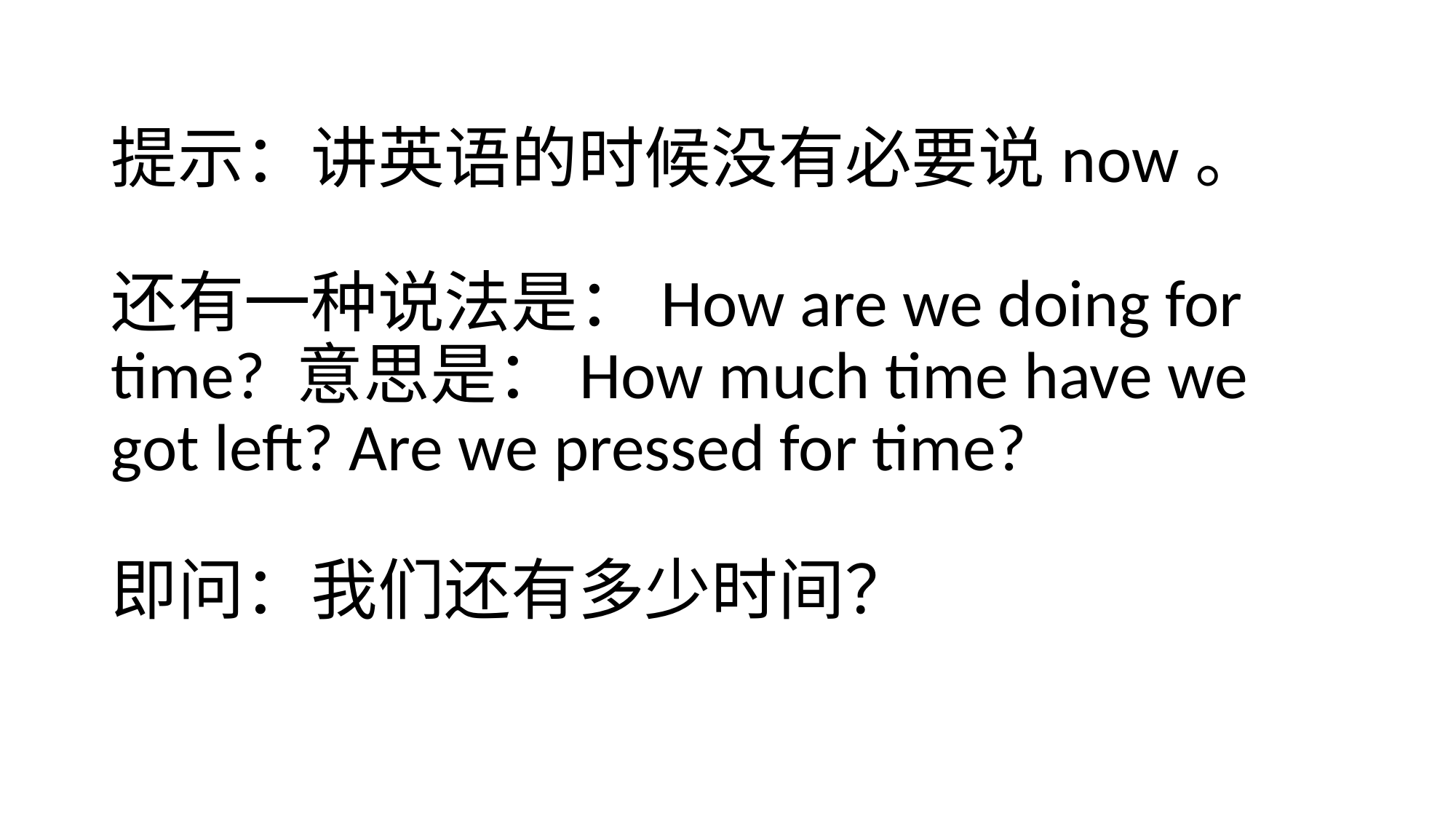

# 提示：讲英语的时候没有必要说now。 还有一种说法是：How are we doing for time? 意思是：How much time have we got left? Are we pressed for time? 即问：我们还有多少时间？